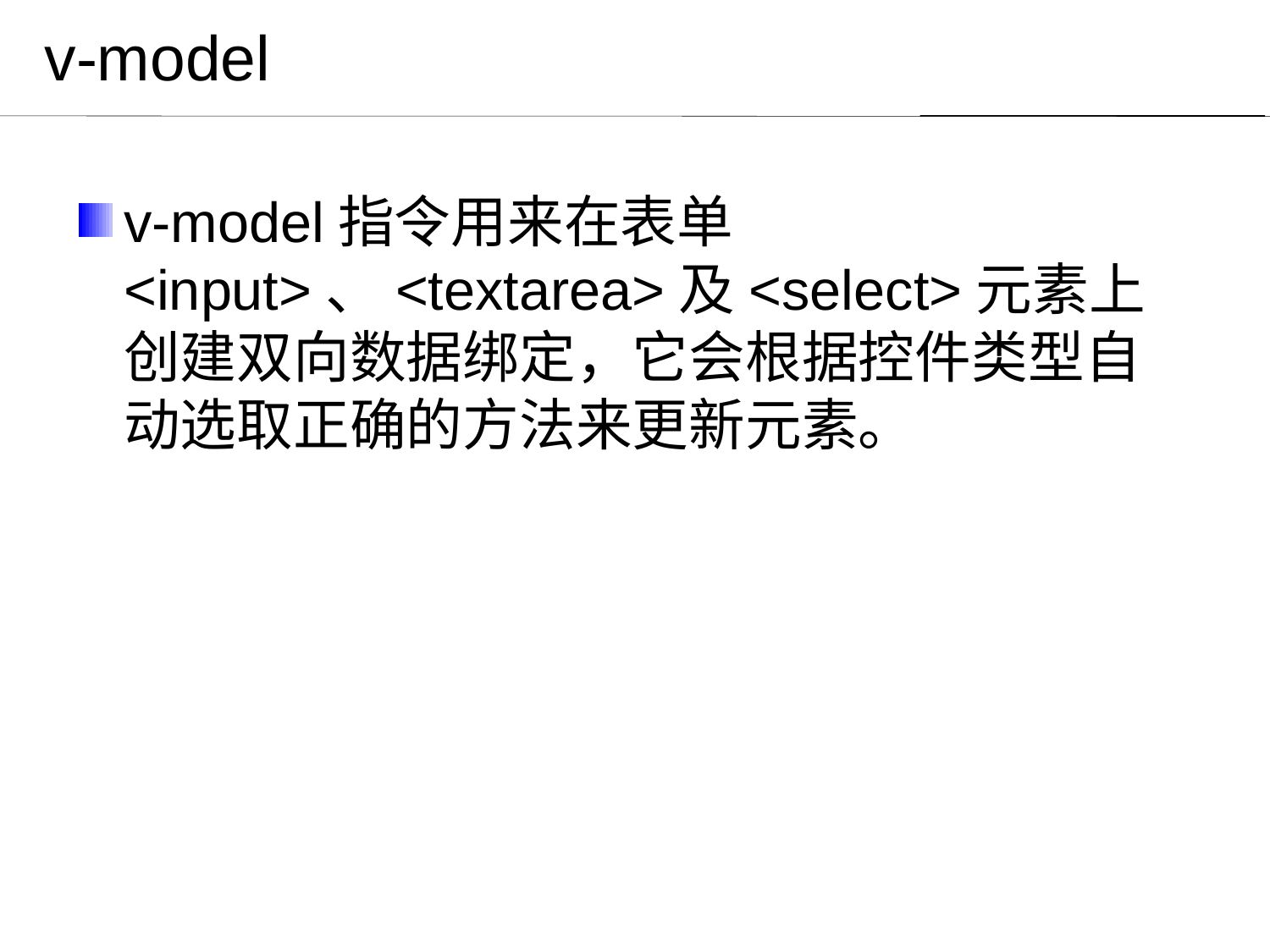

# v-model
v-model指令用来在表单<input>、<textarea>及<select>元素上创建双向数据绑定，它会根据控件类型自动选取正确的方法来更新元素。